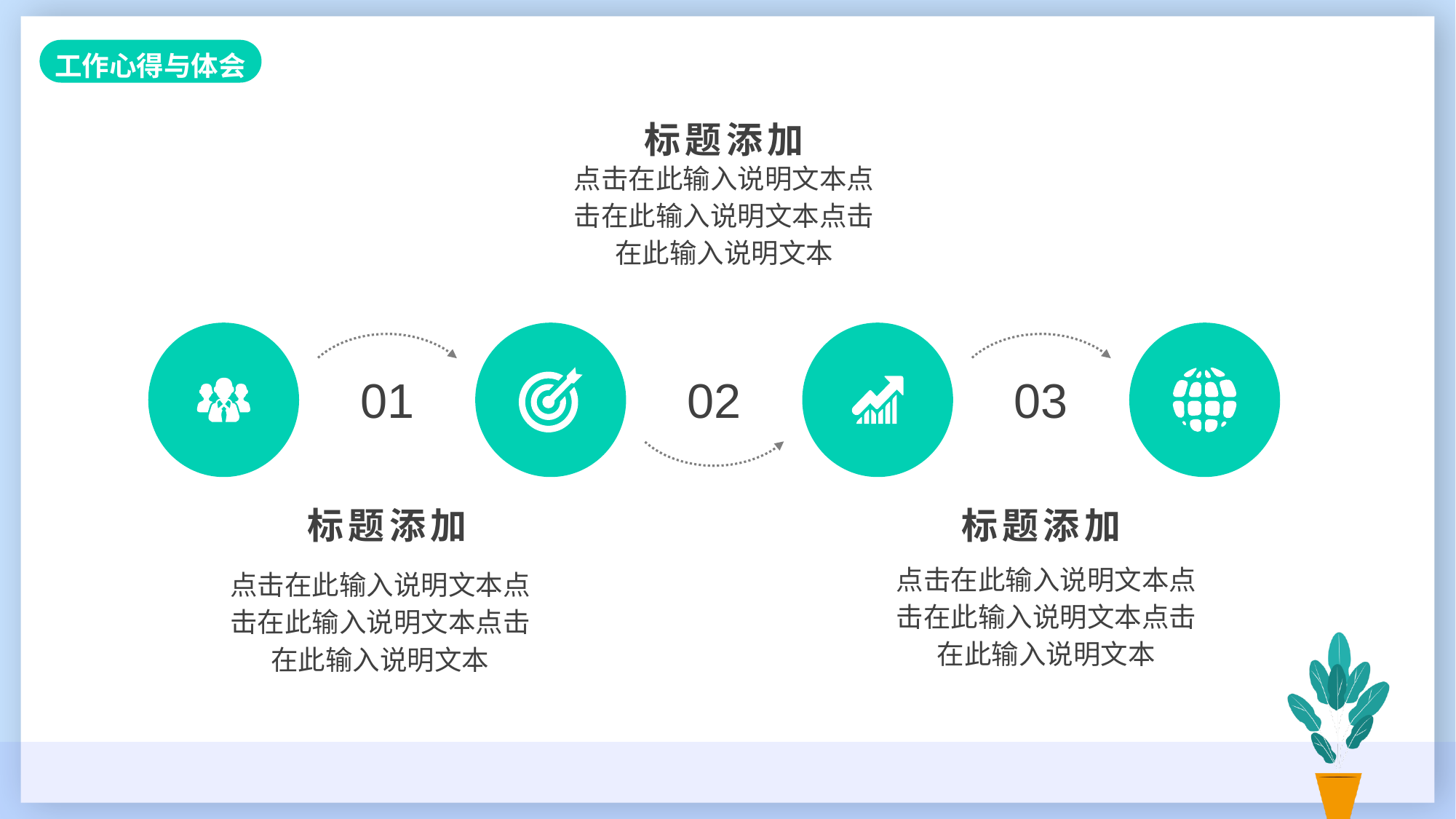

标题添加
点击在此输入说明文本点击在此输入说明文本点击在此输入说明文本

01
02
03

标题添加
点击在此输入说明文本点击在此输入说明文本点击在此输入说明文本
标题添加
点击在此输入说明文本点击在此输入说明文本点击在此输入说明文本